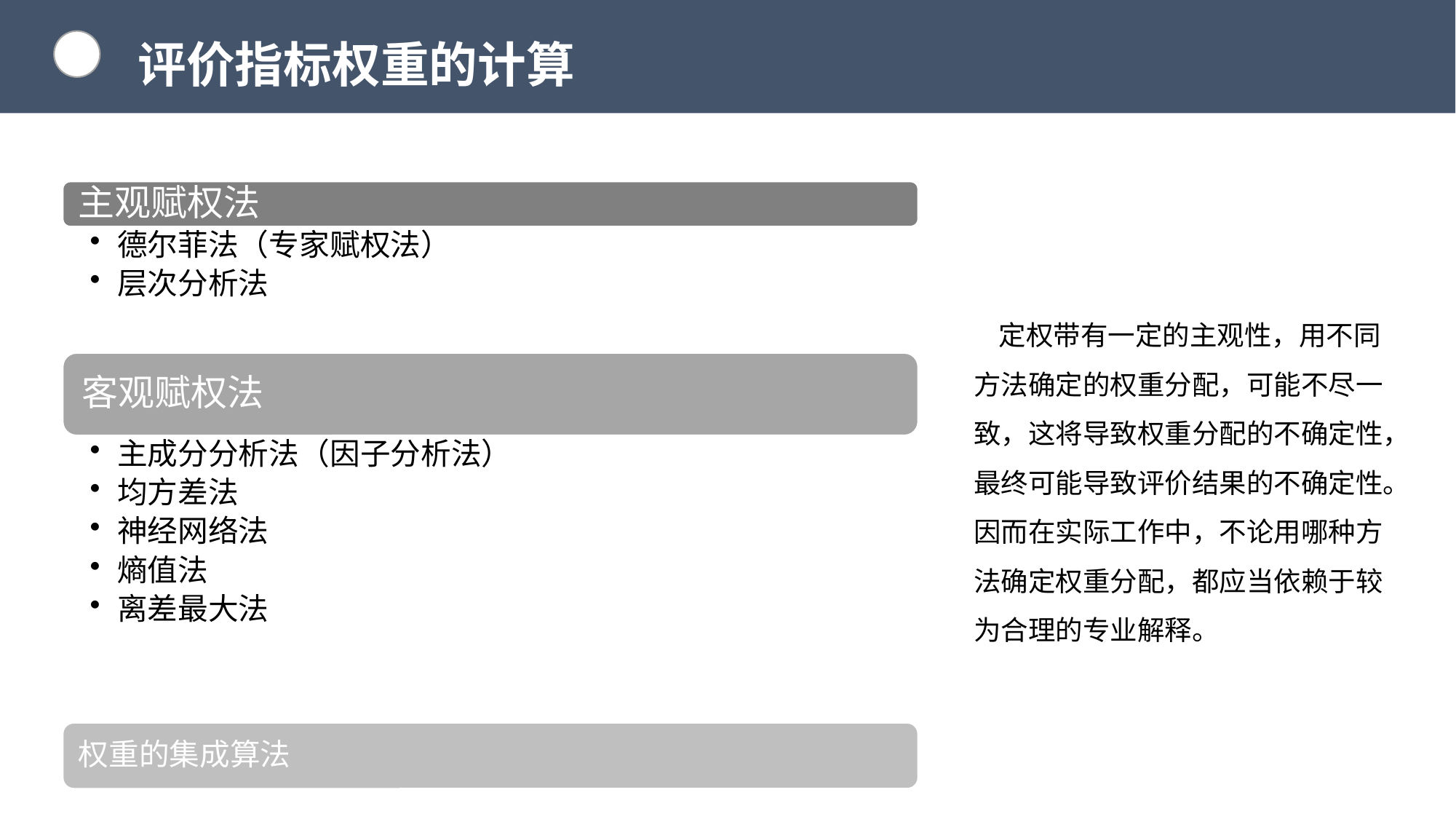

评价指标权重的计算
主观赋权法
德尔菲法（专家赋权法）
层次分析法
客观赋权法
主成分分析法（因子分析法）
均方差法
神经网络法
熵值法
离差最大法
权重的集成算法
   定权带有一定的主观性，用不同方法确定的权重分配，可能不尽一致，这将导致权重分配的不确定性，最终可能导致评价结果的不确定性。因而在实际工作中，不论用哪种方法确定权重分配，都应当依赖于较为合理的专业解释。